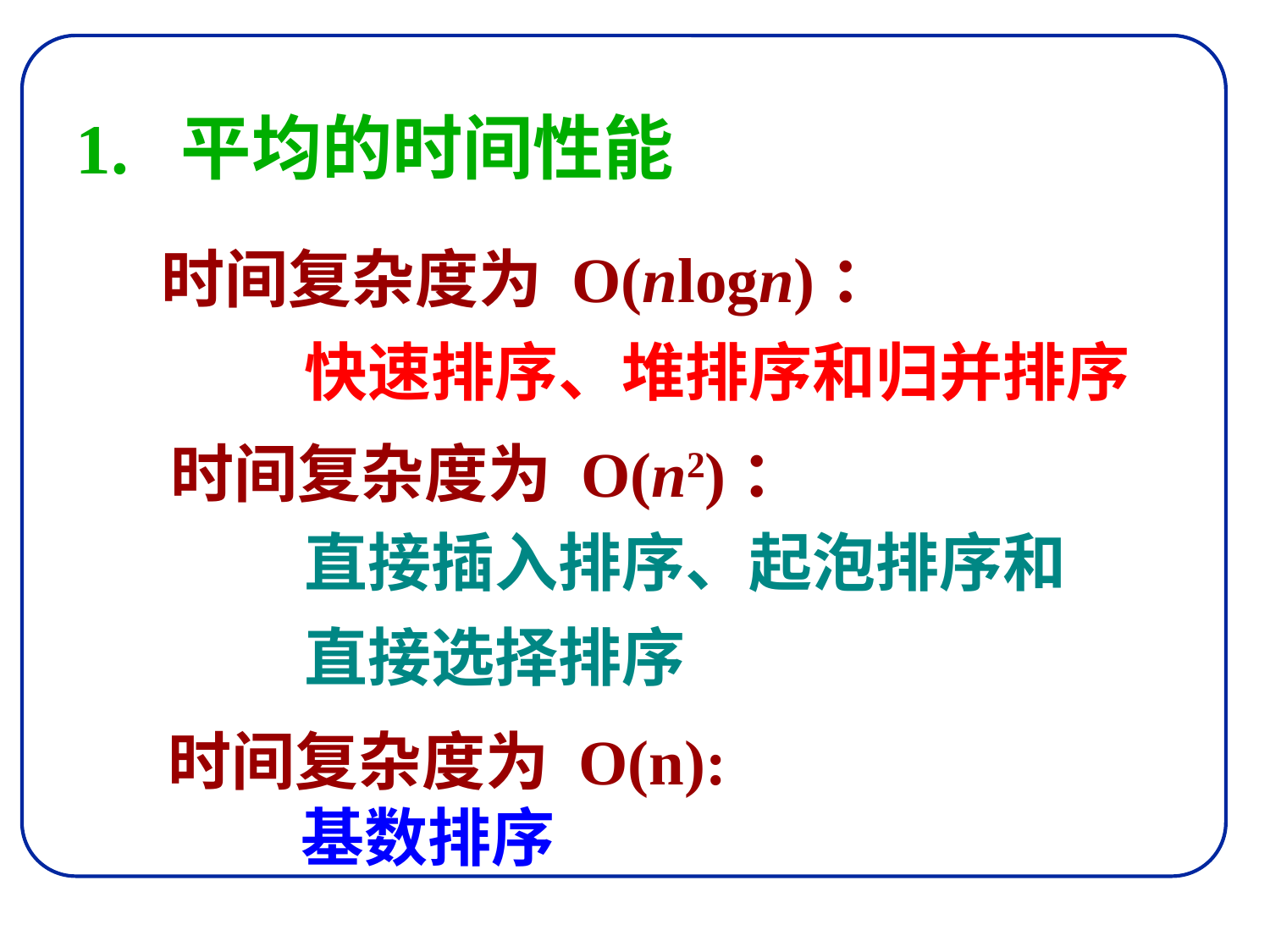

1.  平均的时间性能
时间复杂度为 O(nlogn)：
快速排序、堆排序和归并排序
时间复杂度为 O(n2)：
直接插入排序、起泡排序和
直接选择排序
时间复杂度为 O(n):
基数排序